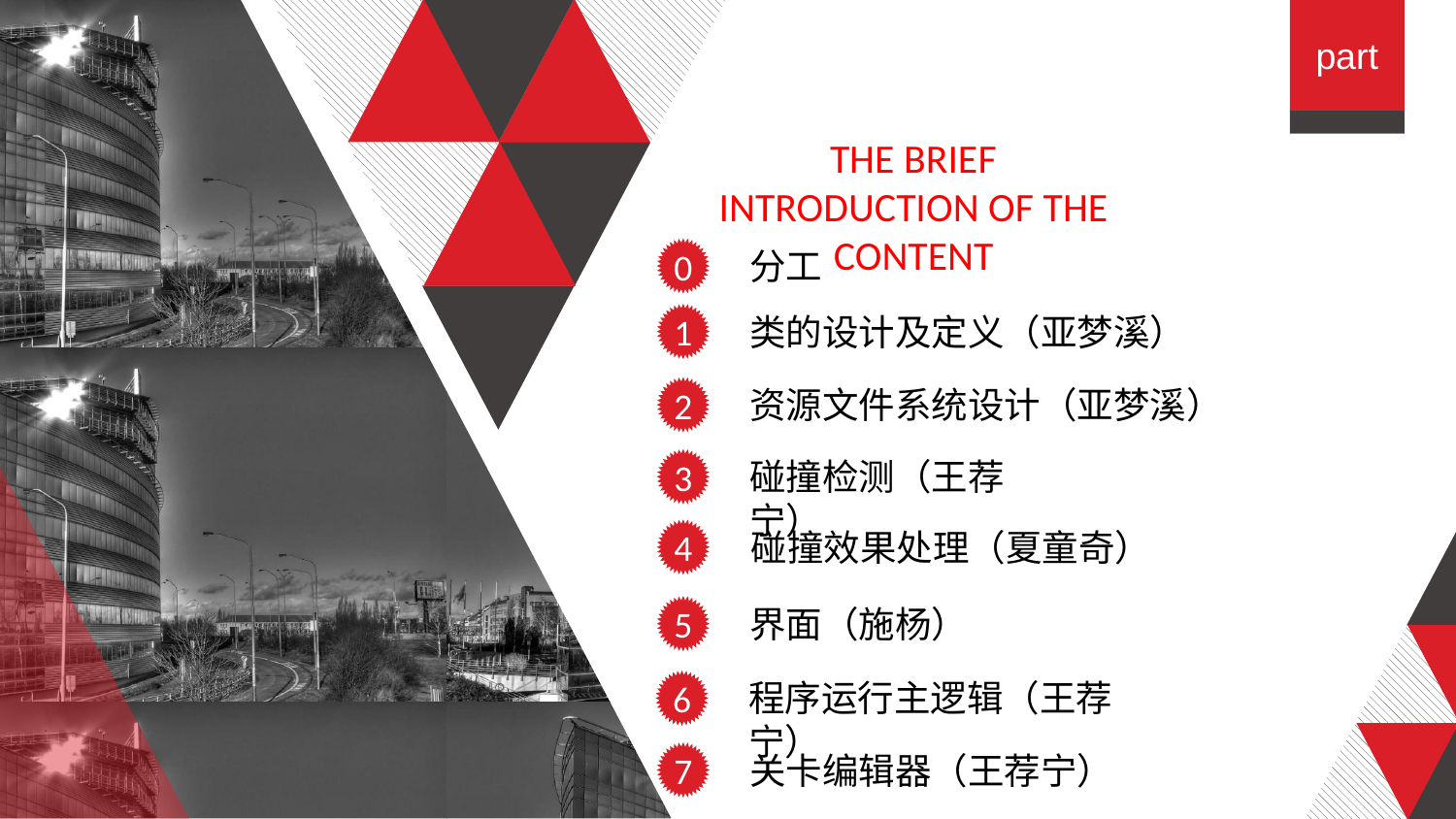

part

THE BRIEF INTRODUCTION OF THE CONTENT

分工
0

类的设计及定义（亚梦溪）
1
资源文件系统设计（亚梦溪）
2
碰撞检测（王荐宁）
3

碰撞效果处理（夏童奇）
4

界面（施杨）
5
程序运行主逻辑（王荐宁）
6
关卡编辑器（王荐宁）
7